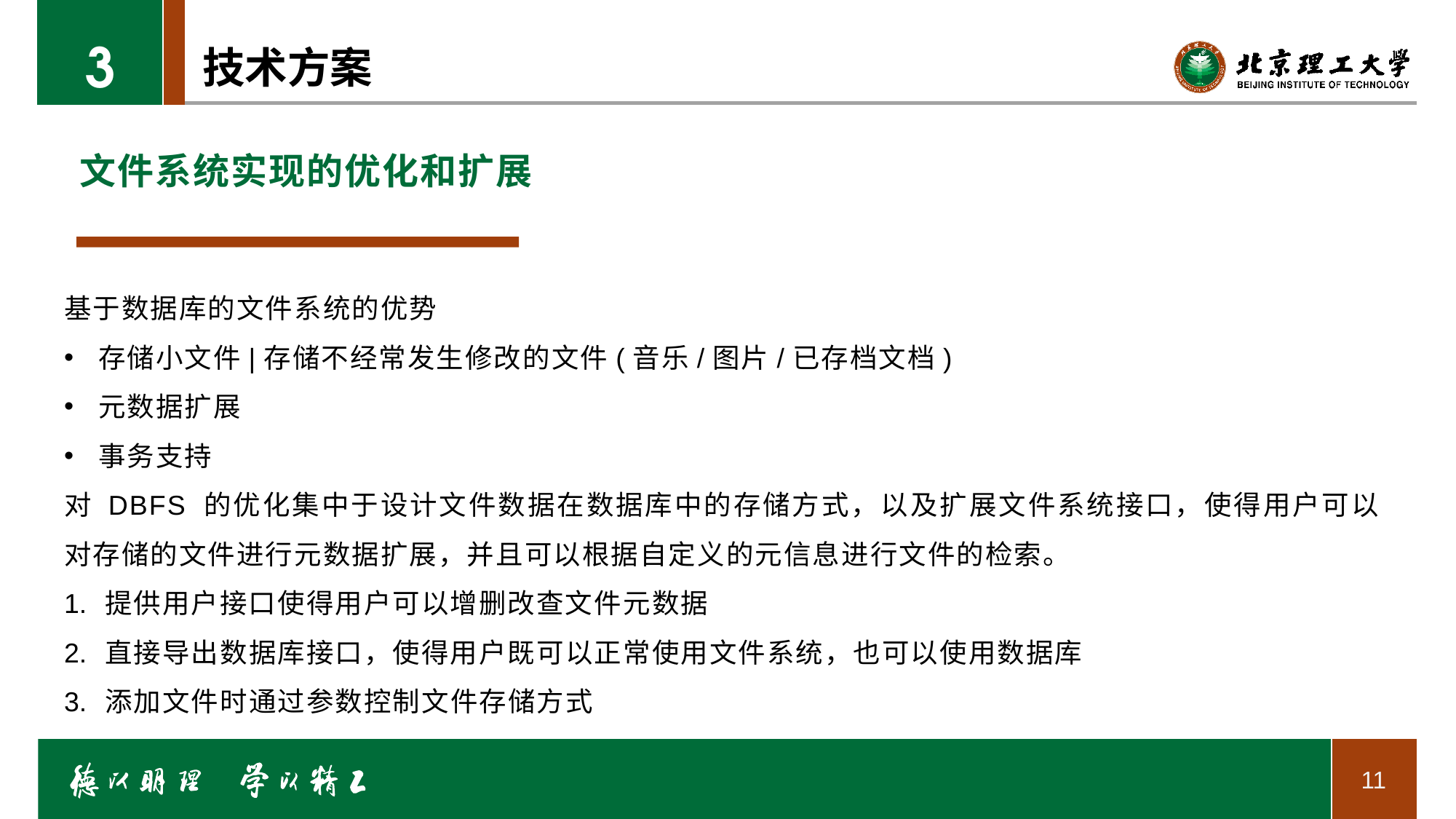

3
# 技术方案
文件系统实现的优化和扩展

基于数据库的文件系统的优势
存储小文件|存储不经常发生修改的文件(音乐/图片/已存档文档)
元数据扩展
事务支持
对 DBFS 的优化集中于设计文件数据在数据库中的存储方式，以及扩展文件系统接口，使得用户可以对存储的文件进行元数据扩展，并且可以根据自定义的元信息进行文件的检索。
提供用户接口使得用户可以增删改查文件元数据
直接导出数据库接口，使得用户既可以正常使用文件系统，也可以使用数据库
添加文件时通过参数控制文件存储方式